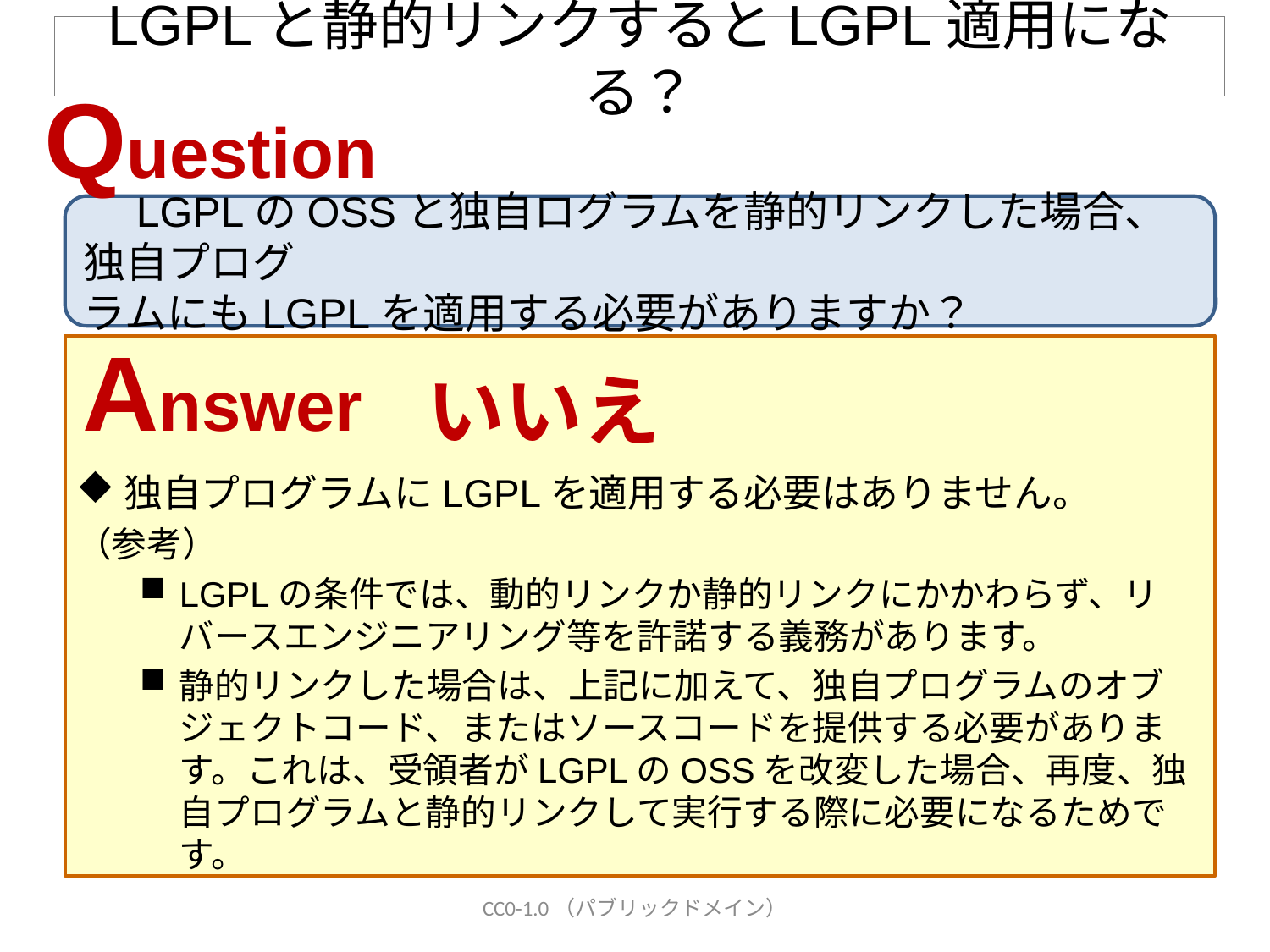

# LGPLと静的リンクするとLGPL適用になる？
Question
　LGPLのOSSと独自ログラムを静的リンクした場合、独自プログ
ラムにもLGPLを適用する必要がありますか？
Answer

いいえ
独自プログラムにLGPLを適用する必要はありません。
（参考）
LGPLの条件では、動的リンクか静的リンクにかかわらず、リバースエンジニアリング等を許諾する義務があります。
静的リンクした場合は、上記に加えて、独自プログラムのオブジェクトコード、またはソースコードを提供する必要があります。これは、受領者がLGPLのOSSを改変した場合、再度、独自プログラムと静的リンクして実行する際に必要になるためです。
CC0-1.0（パブリックドメイン）